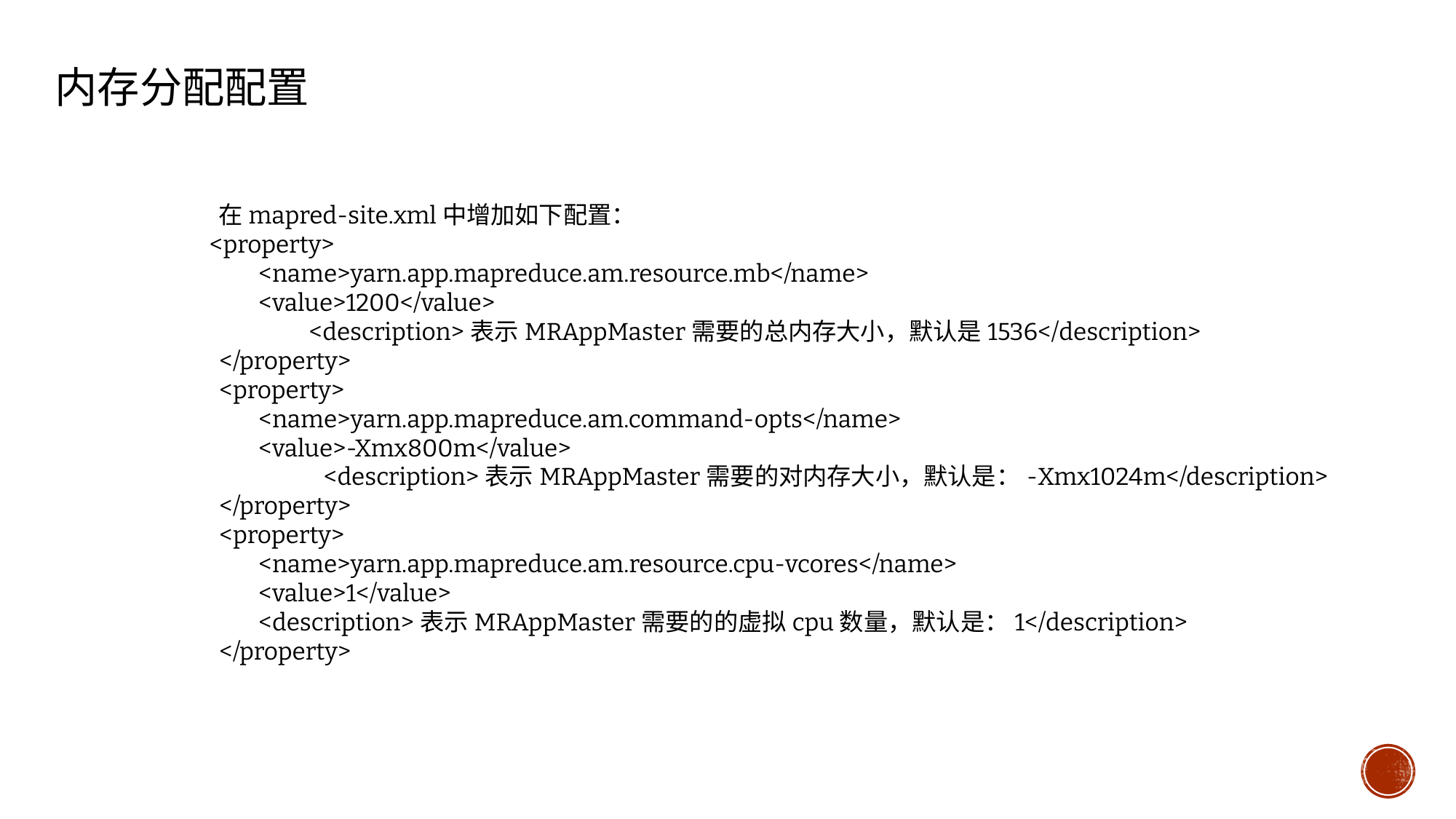

内存分配配置
      在mapred-site.xml中增加如下配置：
      <property>
                <name>yarn.app.mapreduce.am.resource.mb</name>
                <value>1200</value>
	    <description>表示MRAppMaster需要的总内存大小，默认是1536</description>
        </property>
        <property>
                <name>yarn.app.mapreduce.am.command-opts</name>
                <value>-Xmx800m</value>
	       <description>表示MRAppMaster需要的对内存大小，默认是：-Xmx1024m</description>
        </property>
        <property>
                <name>yarn.app.mapreduce.am.resource.cpu-vcores</name>
                <value>1</value>
                <description>表示MRAppMaster需要的的虚拟cpu数量，默认是：1</description>
        </property>